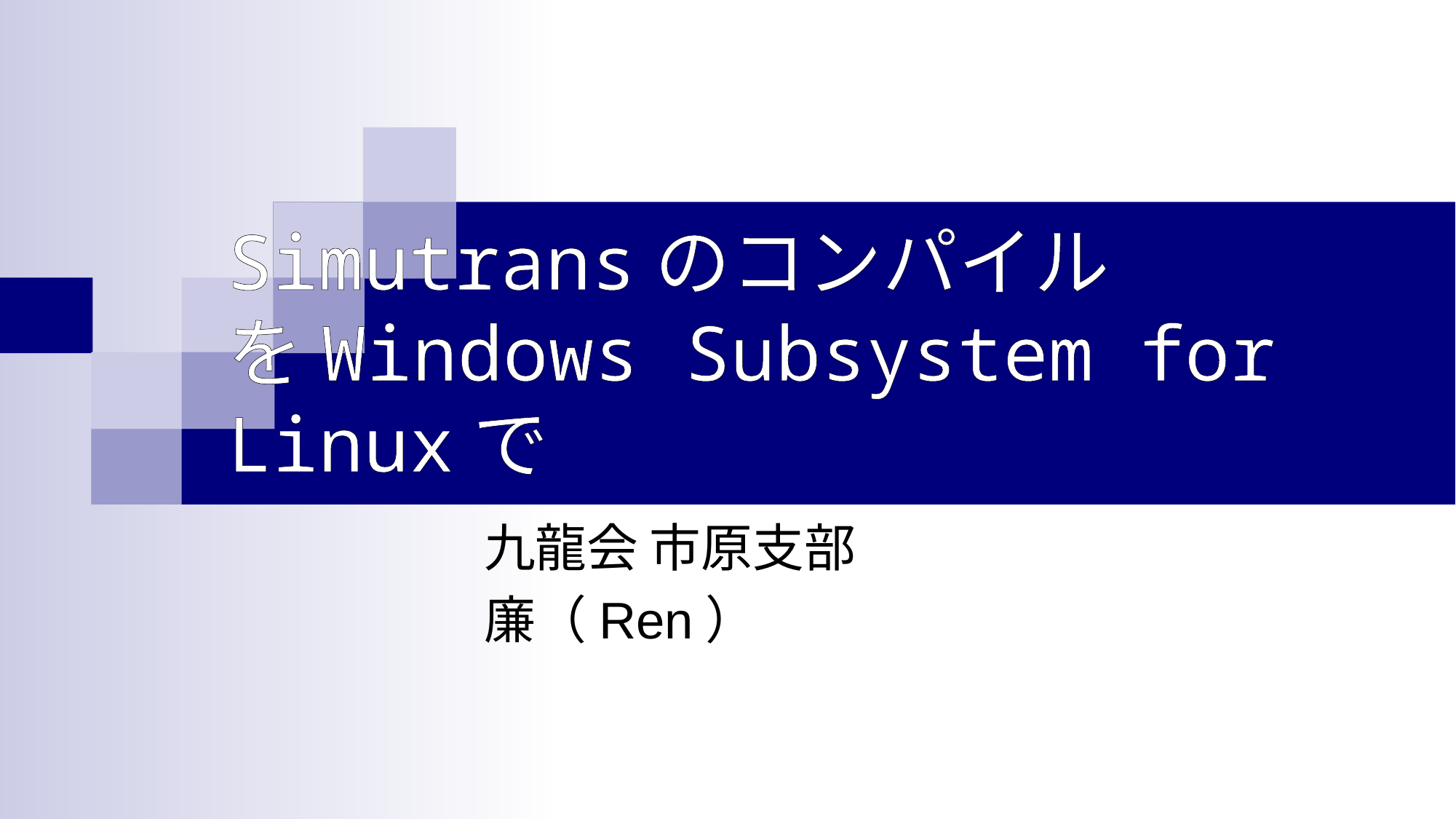

# Simutransのコンパイル をWindows Subsystem for Linuxで
九龍会 市原支部
廉（Ren）